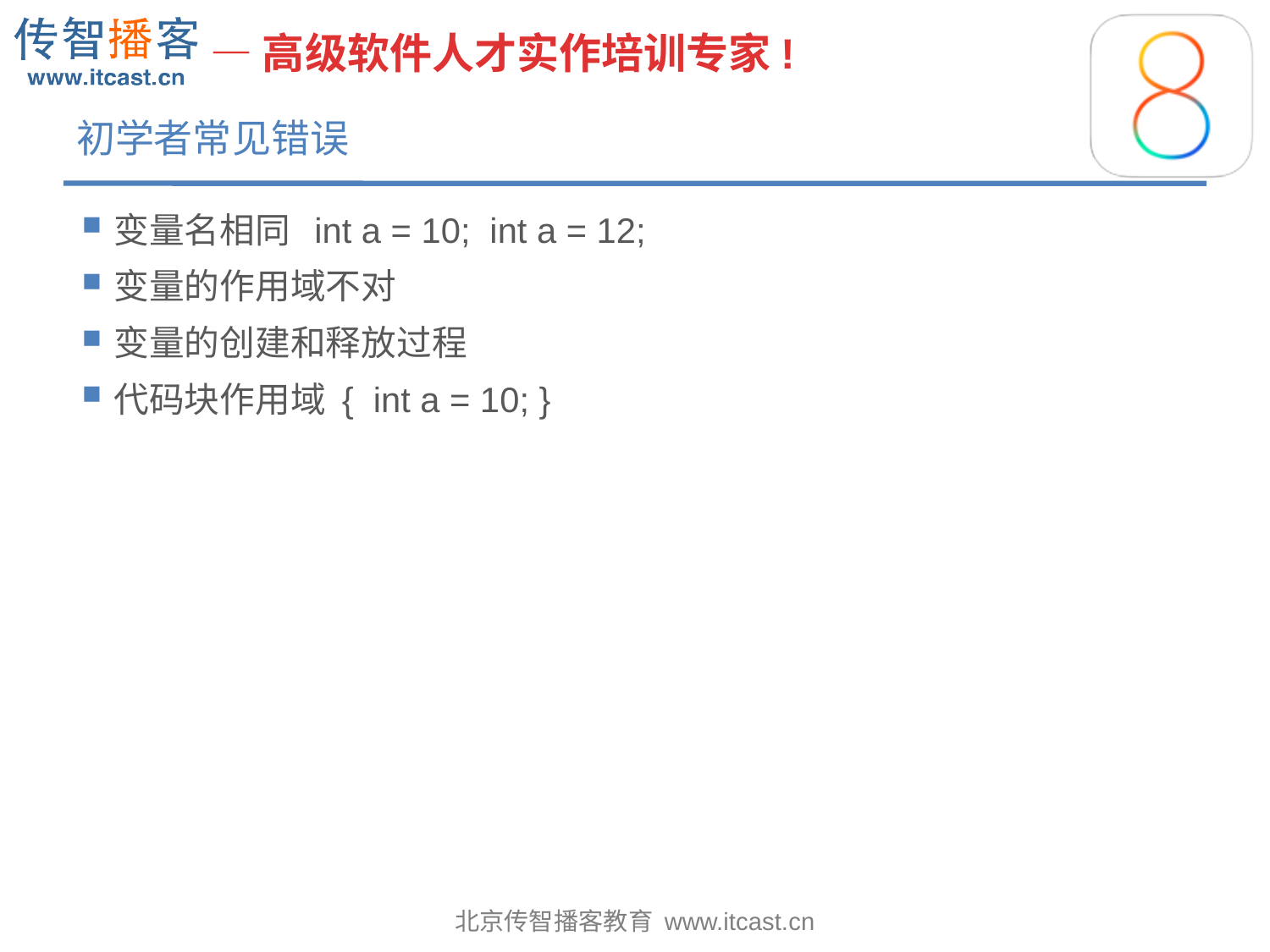

# 初学者常见错误
变量名相同  int a = 10;  int a = 12;
变量的作用域不对
变量的创建和释放过程
代码块作用域 {  int a = 10; }